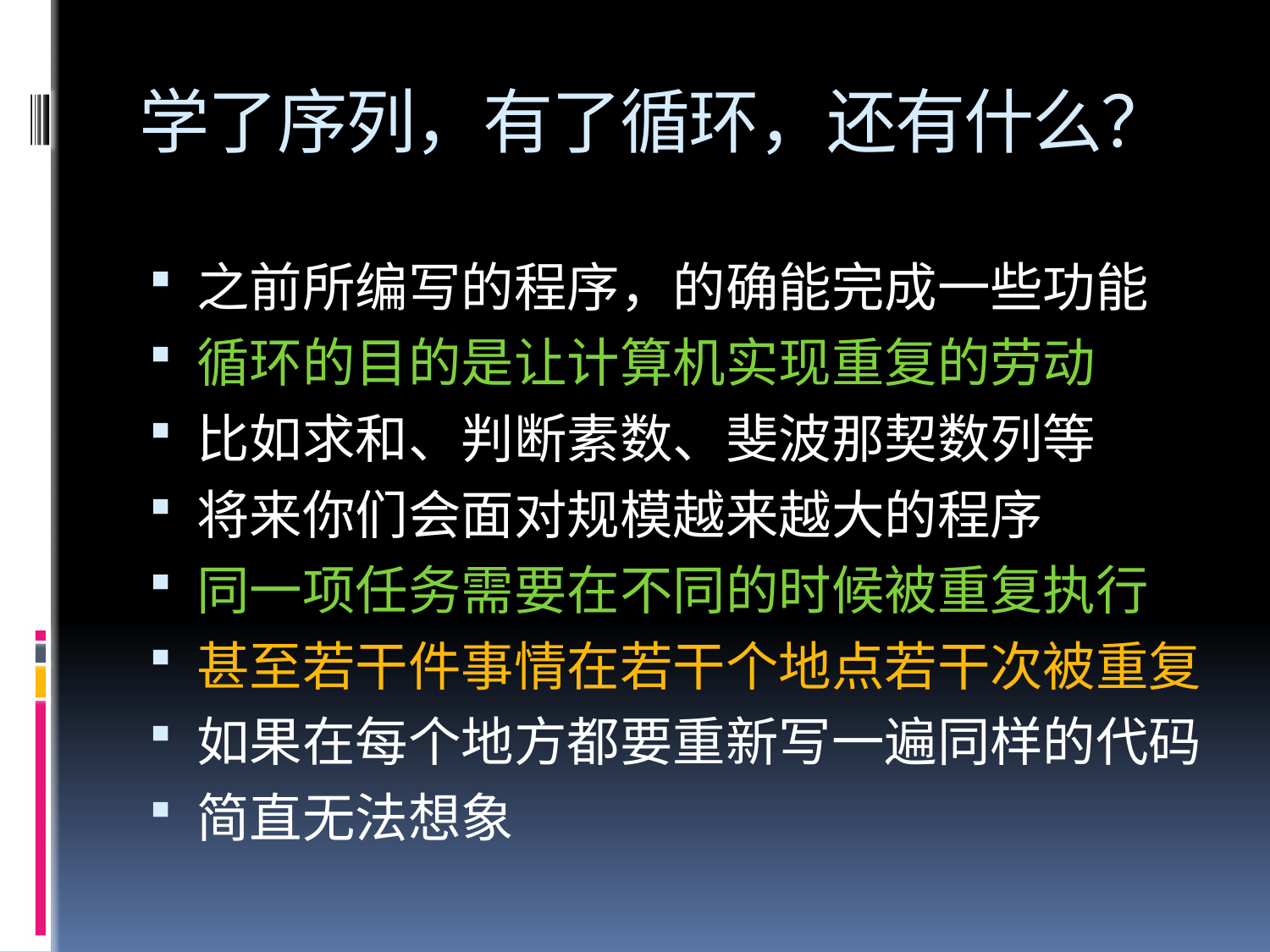

# 学了序列，有了循环，还有什么？
之前所编写的程序，的确能完成一些功能
循环的目的是让计算机实现重复的劳动
比如求和、判断素数、斐波那契数列等
将来你们会面对规模越来越大的程序
同一项任务需要在不同的时候被重复执行
甚至若干件事情在若干个地点若干次被重复
如果在每个地方都要重新写一遍同样的代码
简直无法想象